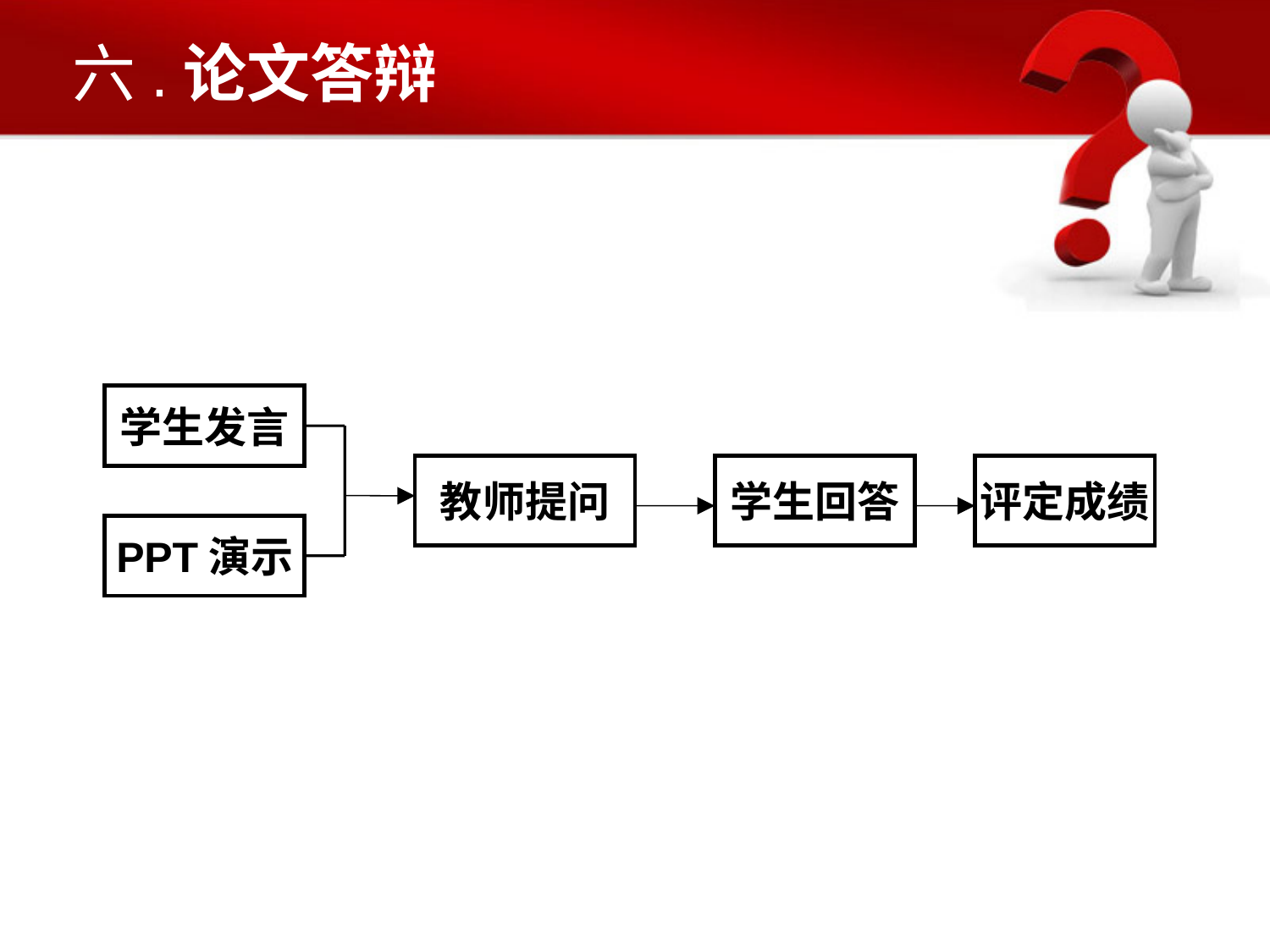

# 六.论文答辩
学生发言

学生回答
评定成绩
教师提问

PPT演示